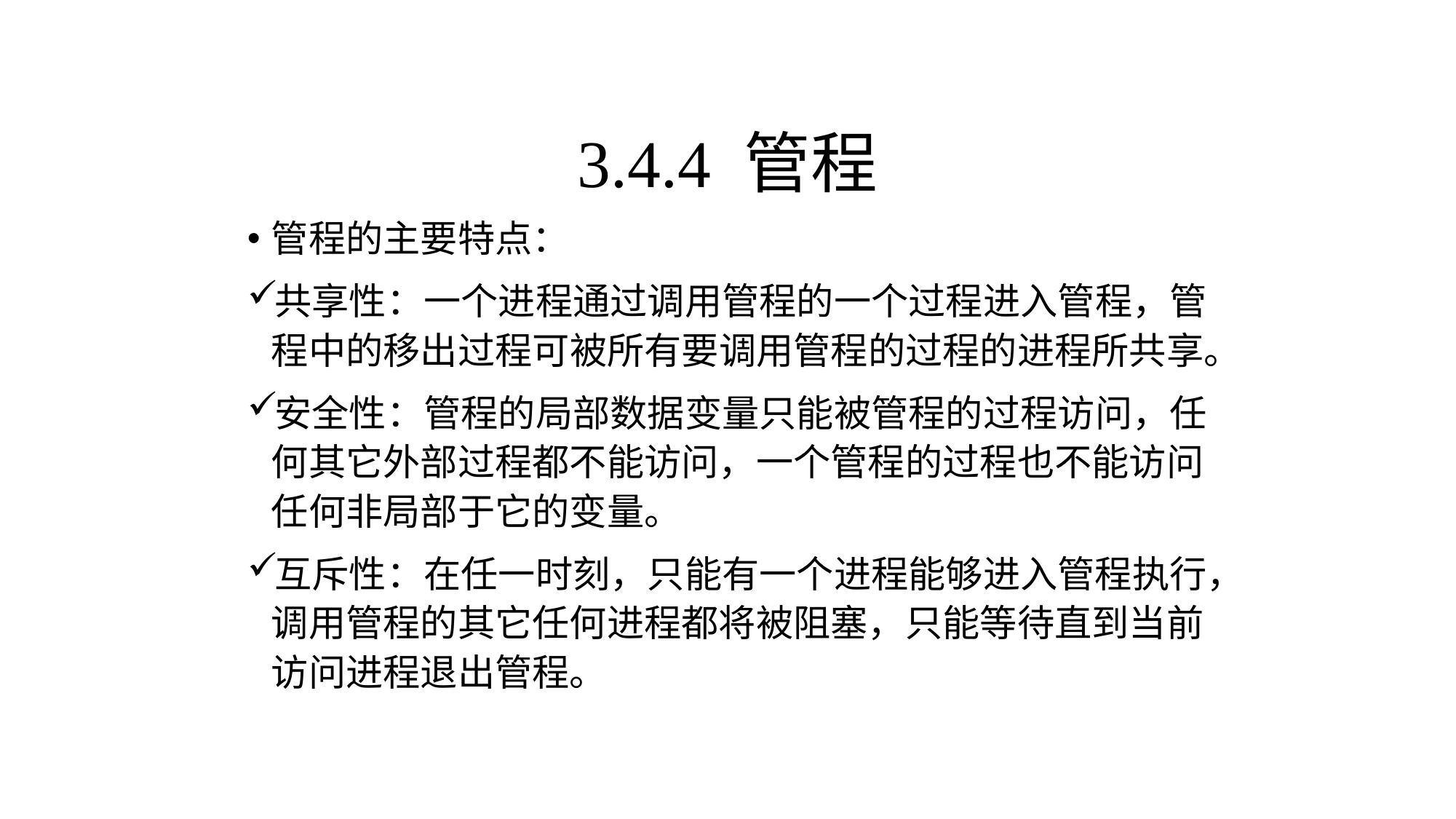

3.4.4 管程
管程的主要特点：
共享性：一个进程通过调用管程的一个过程进入管程，管程中的移出过程可被所有要调用管程的过程的进程所共享。
安全性：管程的局部数据变量只能被管程的过程访问，任何其它外部过程都不能访问，一个管程的过程也不能访问任何非局部于它的变量。
互斥性：在任一时刻，只能有一个进程能够进入管程执行，调用管程的其它任何进程都将被阻塞，只能等待直到当前访问进程退出管程。

17